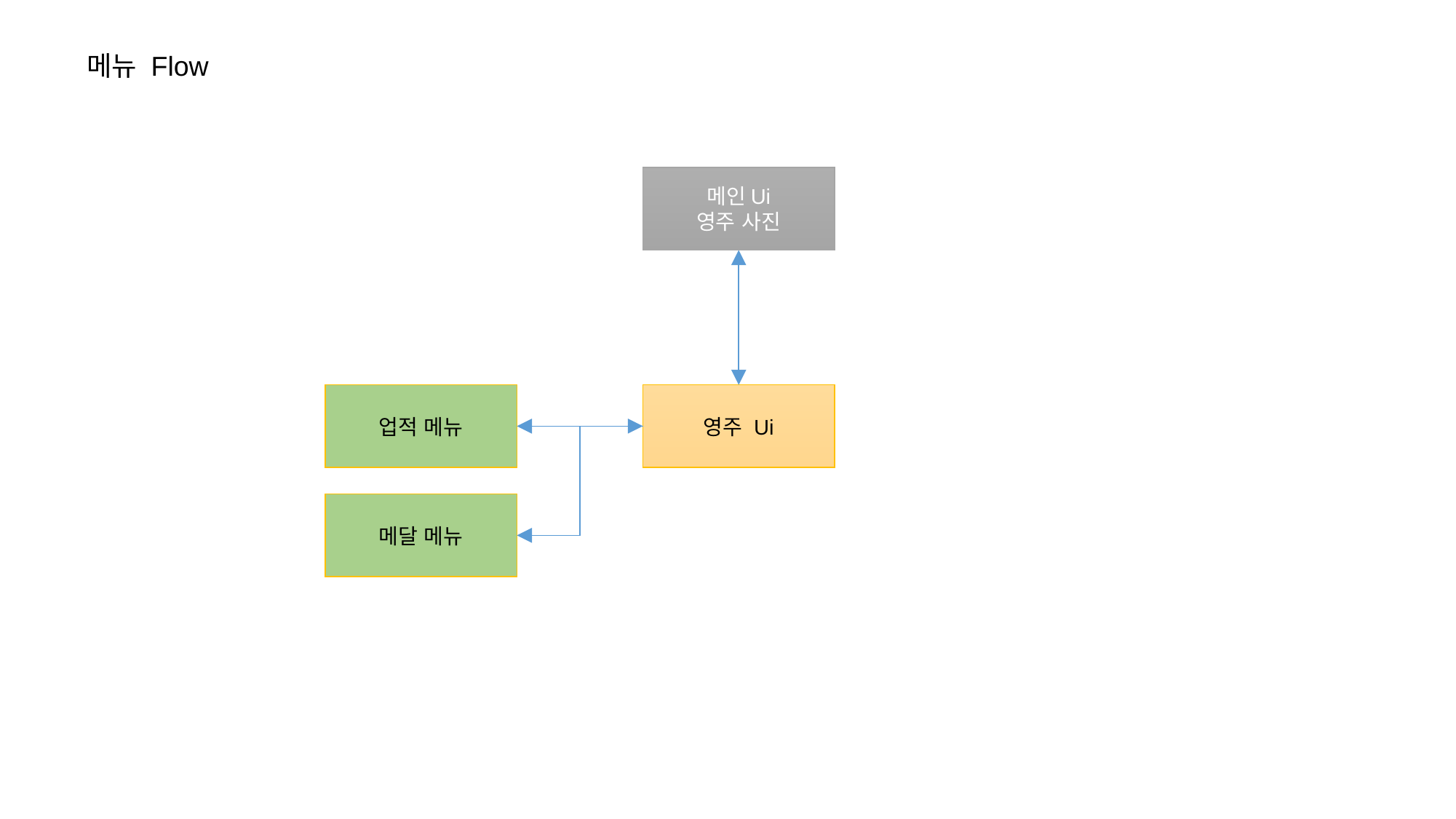

메뉴 Flow
메인Ui
영주 사진
업적 메뉴
영주 Ui
메달 메뉴